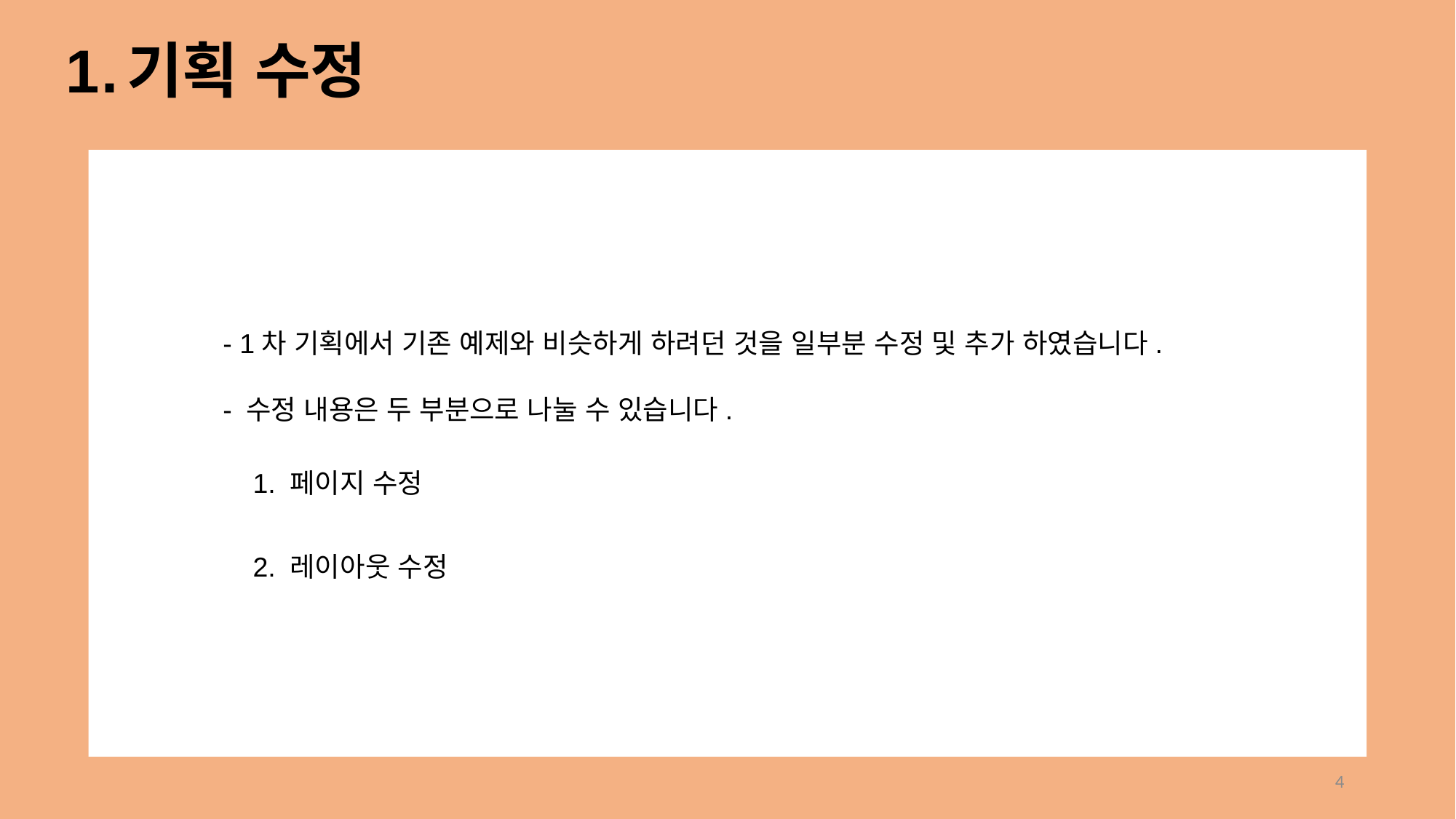

# 기획 수정

- 1차 기획에서 기존 예제와 비슷하게 하려던 것을 일부분 수정 및 추가 하였습니다.
- 수정 내용은 두 부분으로 나눌 수 있습니다.
1. 페이지 수정
2. 레이아웃 수정
4